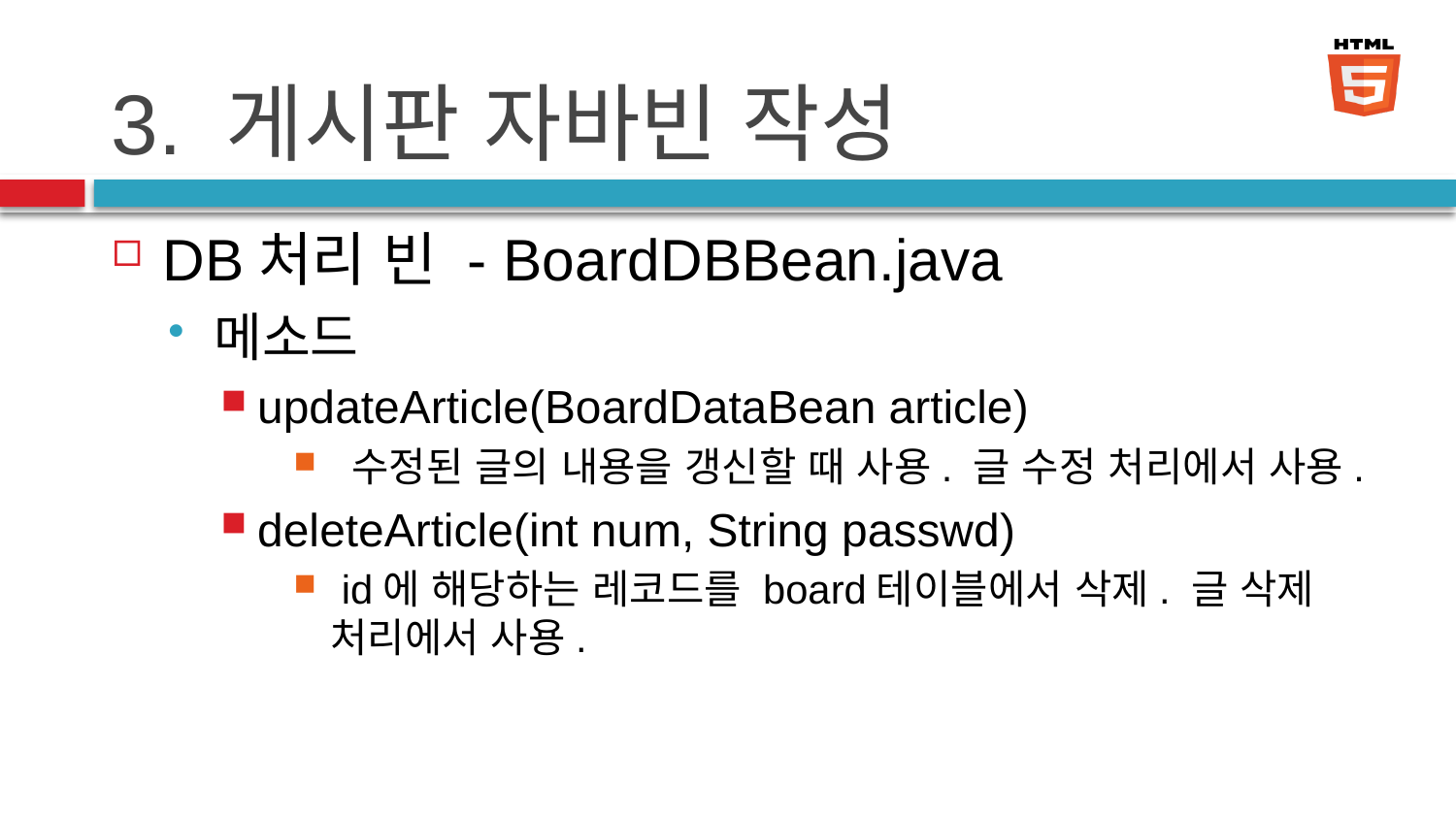

# 3. 게시판 자바빈 작성
DB처리 빈 - BoardDBBean.java
메소드
updateArticle(BoardDataBean article)
 수정된 글의 내용을 갱신할 때 사용. 글 수정 처리에서 사용.
deleteArticle(int num, String passwd)
 id에 해당하는 레코드를 board테이블에서 삭제. 글 삭제 처리에서 사용.